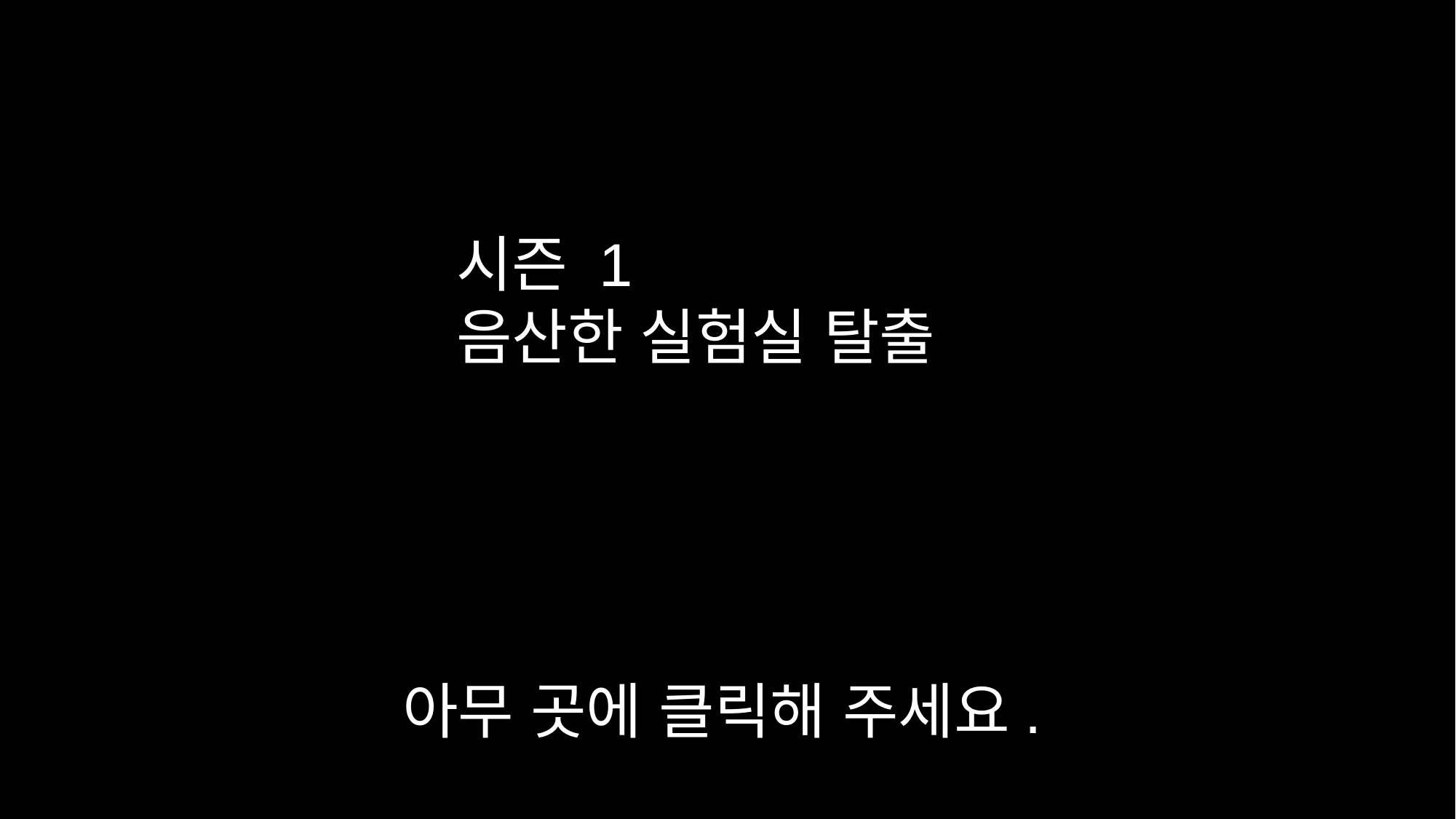

시즌 1
음산한 실험실 탈출
아무 곳에 클릭해 주세요.